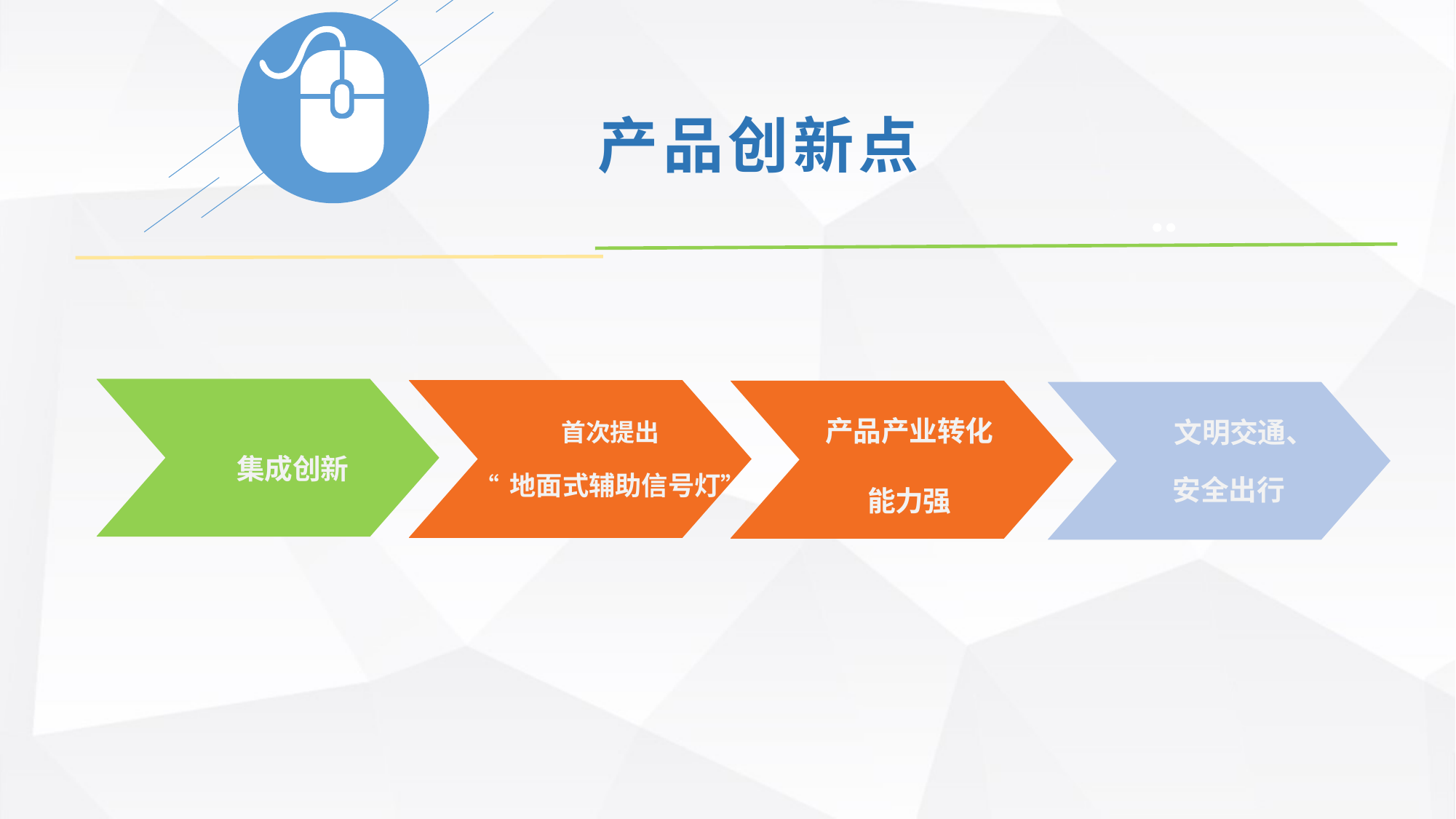

产品创新点

产品产业转化
能力强
   文明交通、
安全出行
首次提出
“地面式辅助信号灯”
集成创新